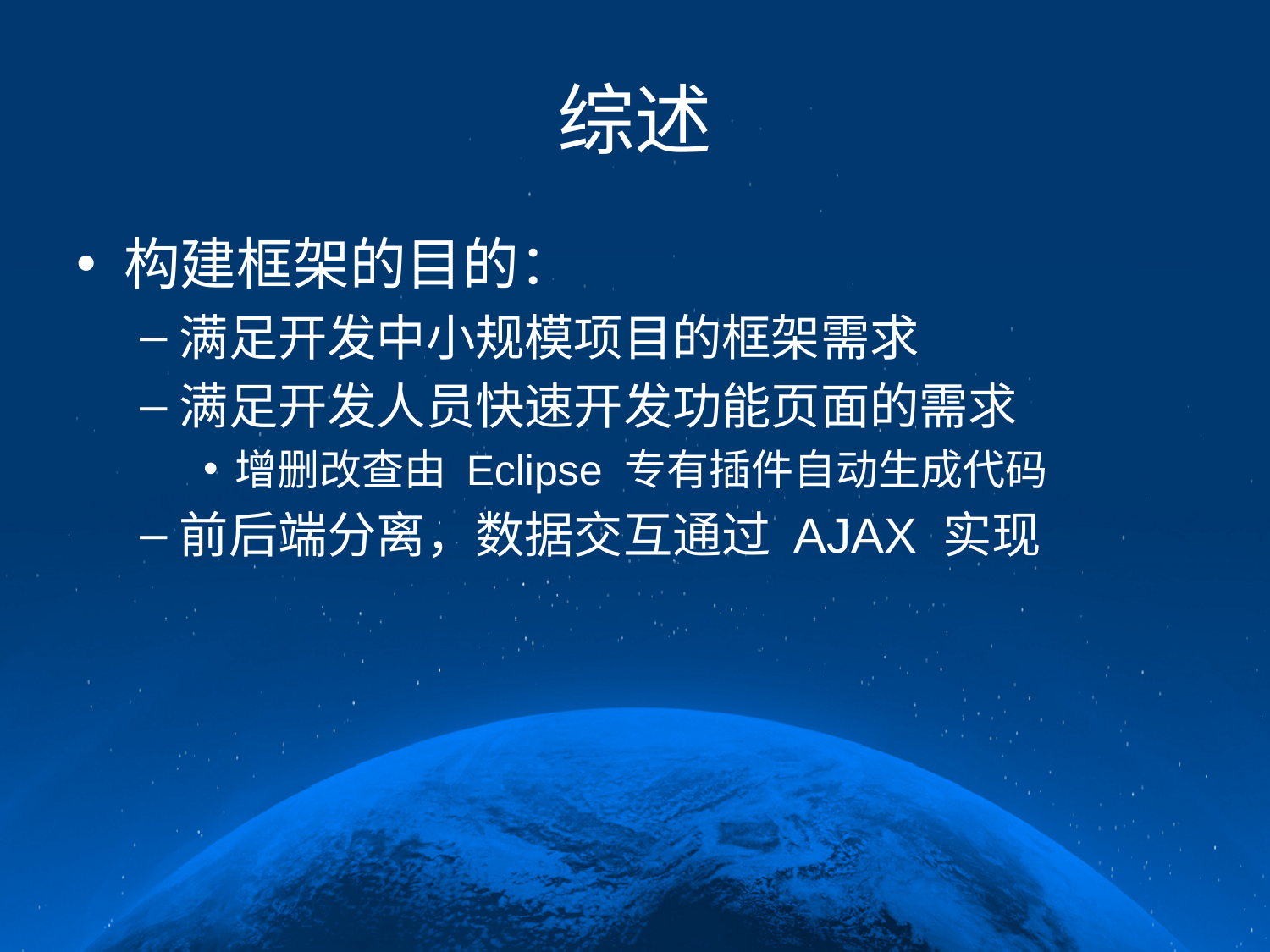

# 综述
构建框架的目的：
满足开发中小规模项目的框架需求
满足开发人员快速开发功能页面的需求
增删改查由 Eclipse 专有插件自动生成代码
前后端分离，数据交互通过 AJAX 实现